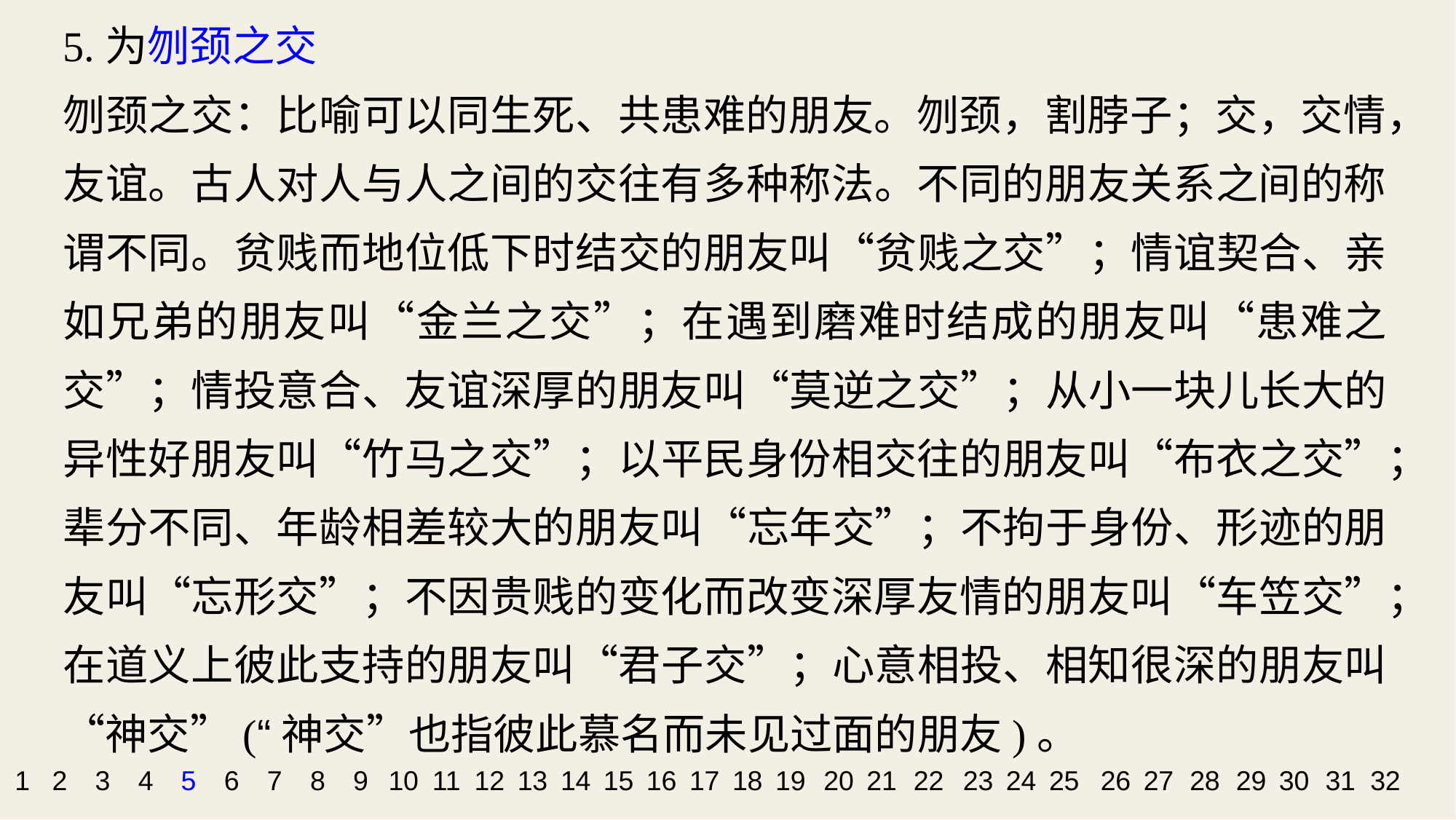

5.为刎颈之交
刎颈之交：比喻可以同生死、共患难的朋友。刎颈，割脖子；交，交情，友谊。古人对人与人之间的交往有多种称法。不同的朋友关系之间的称谓不同。贫贱而地位低下时结交的朋友叫“贫贱之交”；情谊契合、亲如兄弟的朋友叫“金兰之交”；在遇到磨难时结成的朋友叫“患难之交”；情投意合、友谊深厚的朋友叫“莫逆之交”；从小一块儿长大的异性好朋友叫“竹马之交”；以平民身份相交往的朋友叫“布衣之交”；辈分不同、年龄相差较大的朋友叫“忘年交”；不拘于身份、形迹的朋友叫“忘形交”；不因贵贱的变化而改变深厚友情的朋友叫“车笠交”；在道义上彼此支持的朋友叫“君子交”；心意相投、相知很深的朋友叫“神交”(“神交”也指彼此慕名而未见过面的朋友)。
1
2
3
4
5
6
7
8
9
10
11
12
13
14
15
16
17
18
19
20
21
22
23
24
25
26
27
28
29
30
31
32